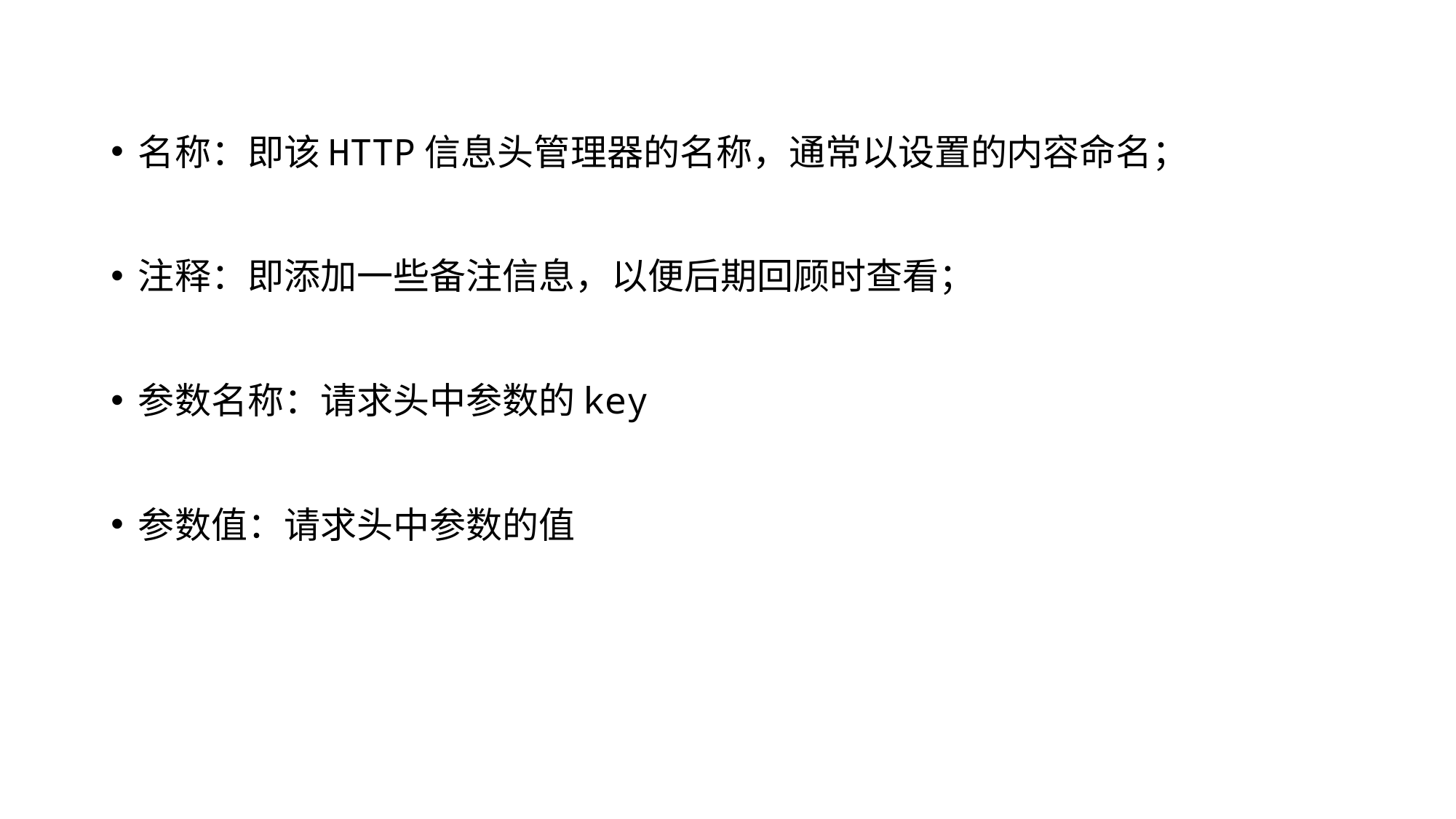

名称：即该HTTP信息头管理器的名称，通常以设置的内容命名；
注释：即添加一些备注信息，以便后期回顾时查看；
参数名称：请求头中参数的key
参数值：请求头中参数的值